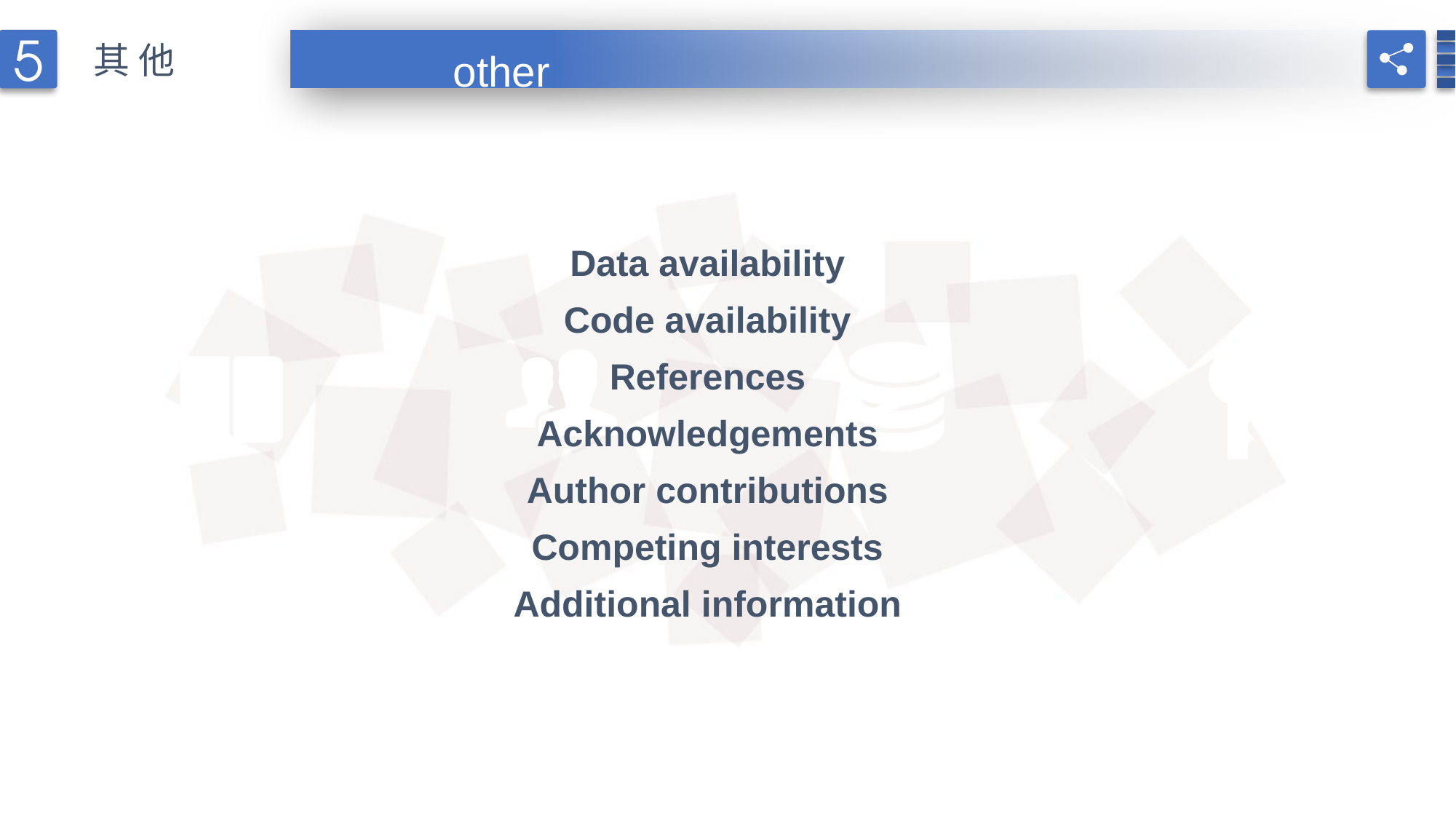

5

其他
other
Data availability
Code availability
References
Acknowledgements
Author contributions
Competing interests
Additional information